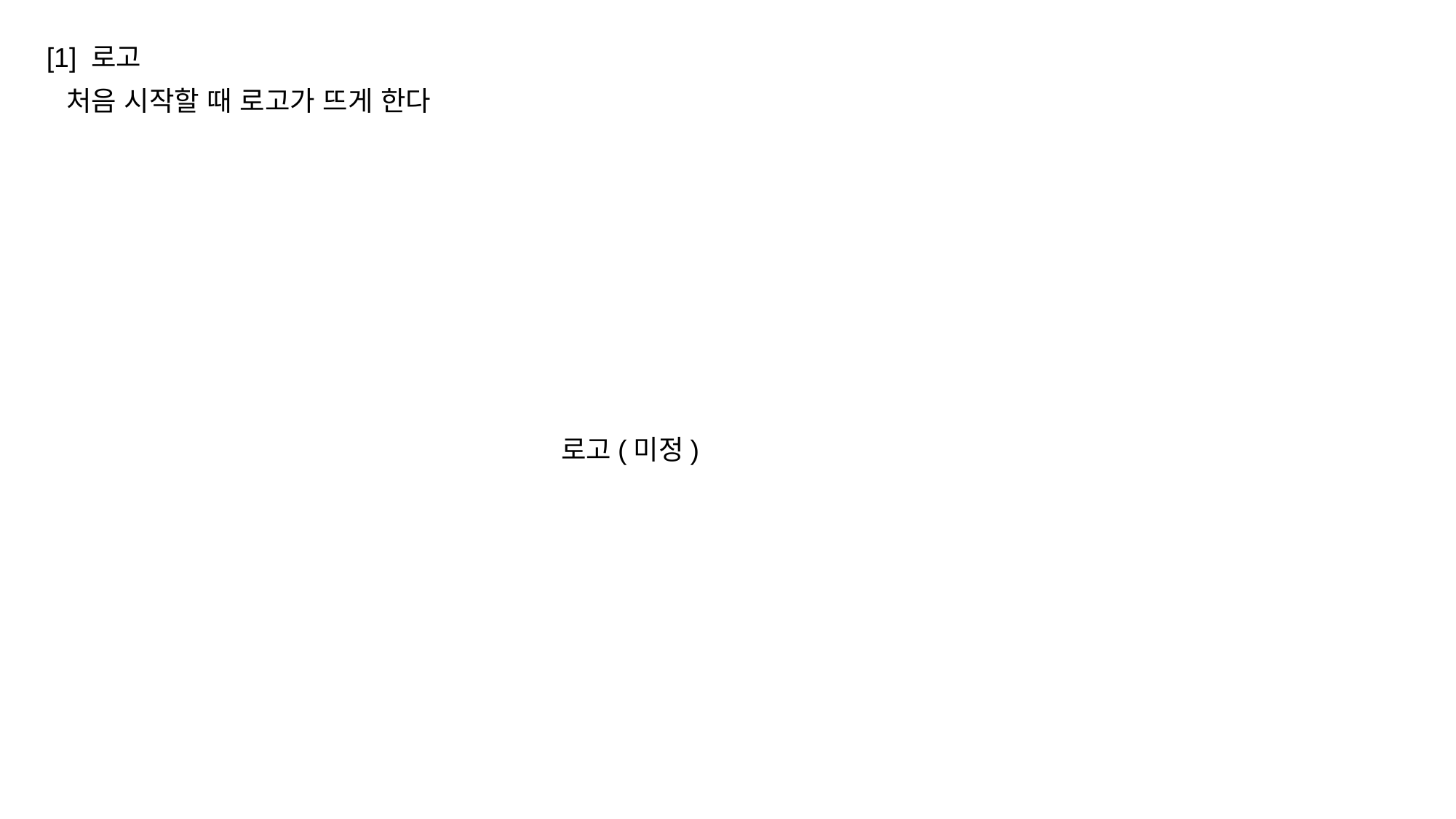

[1] 로고
처음 시작할 때 로고가 뜨게 한다
로고(미정)